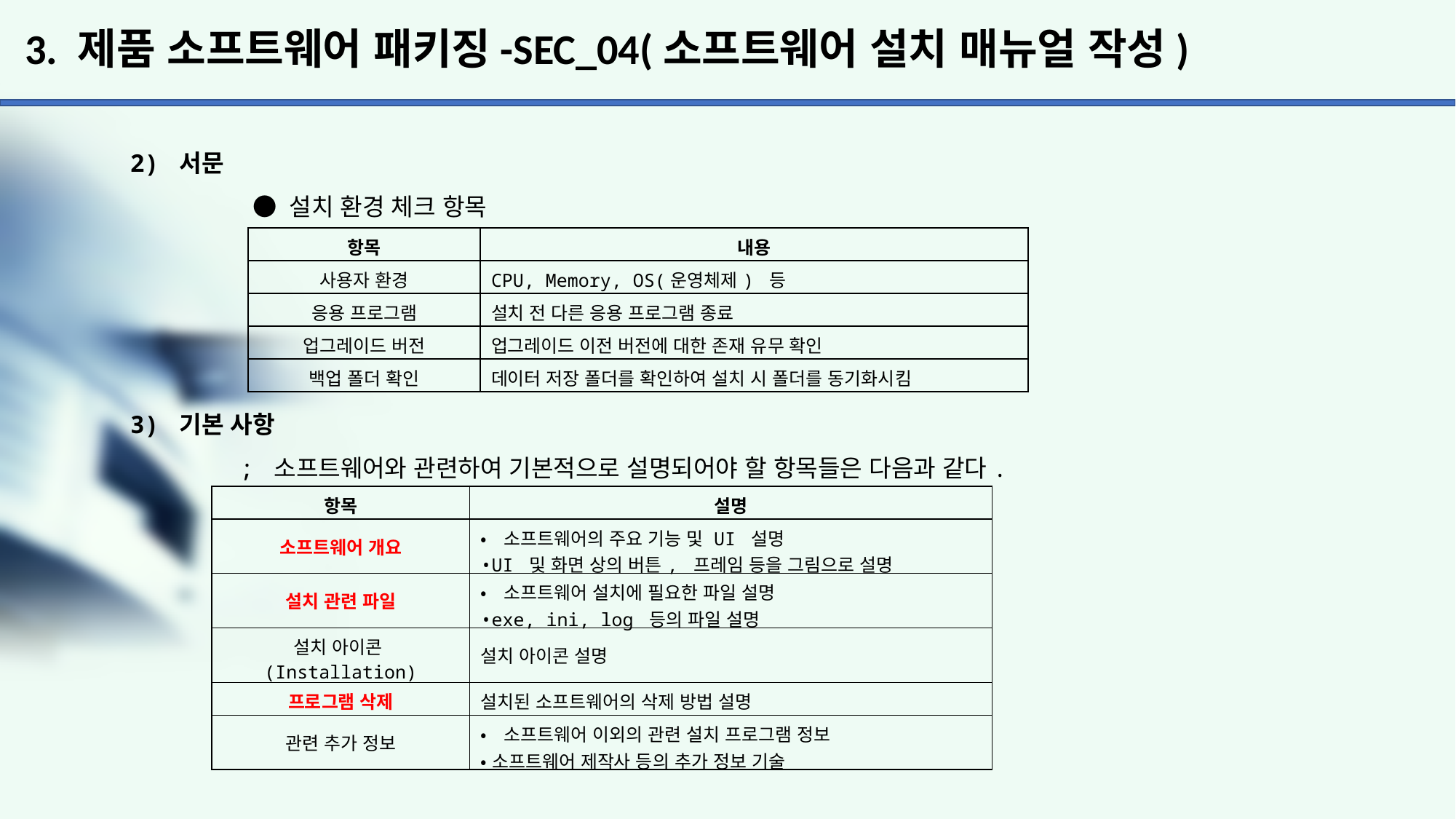

# 3. 제품 소프트웨어 패키징-SEC_04(소프트웨어 설치 매뉴얼 작성)
2) 서문
	  ● 설치 환경 체크 항목

3) 기본 사항
	; 소프트웨어와 관련하여 기본적으로 설명되어야 할 항목들은 다음과 같다.
| 항목 | 내용 |
| --- | --- |
| 사용자 환경 | CPU, Memory, OS(운영체제) 등 |
| 응용 프로그램 | 설치 전 다른 응용 프로그램 종료 |
| 업그레이드 버전 | 업그레이드 이전 버전에 대한 존재 유무 확인 |
| 백업 폴더 확인 | 데이터 저장 폴더를 확인하여 설치 시 폴더를 동기화시킴 |
| 항목 | 설명 |
| --- | --- |
| 소프트웨어 개요 | •소프트웨어의 주요 기능 및 UI 설명 •UI 및 화면 상의 버튼, 프레임 등을 그림으로 설명 |
| 설치 관련 파일 | •소프트웨어 설치에 필요한 파일 설명 •exe, ini, log 등의 파일 설명 |
| 설치 아이콘(Installation) | 설치 아이콘 설명 |
| 프로그램 삭제 | 설치된 소프트웨어의 삭제 방법 설명 |
| 관련 추가 정보 | •소프트웨어 이외의 관련 설치 프로그램 정보 •소프트웨어 제작사 등의 추가 정보 기술 |